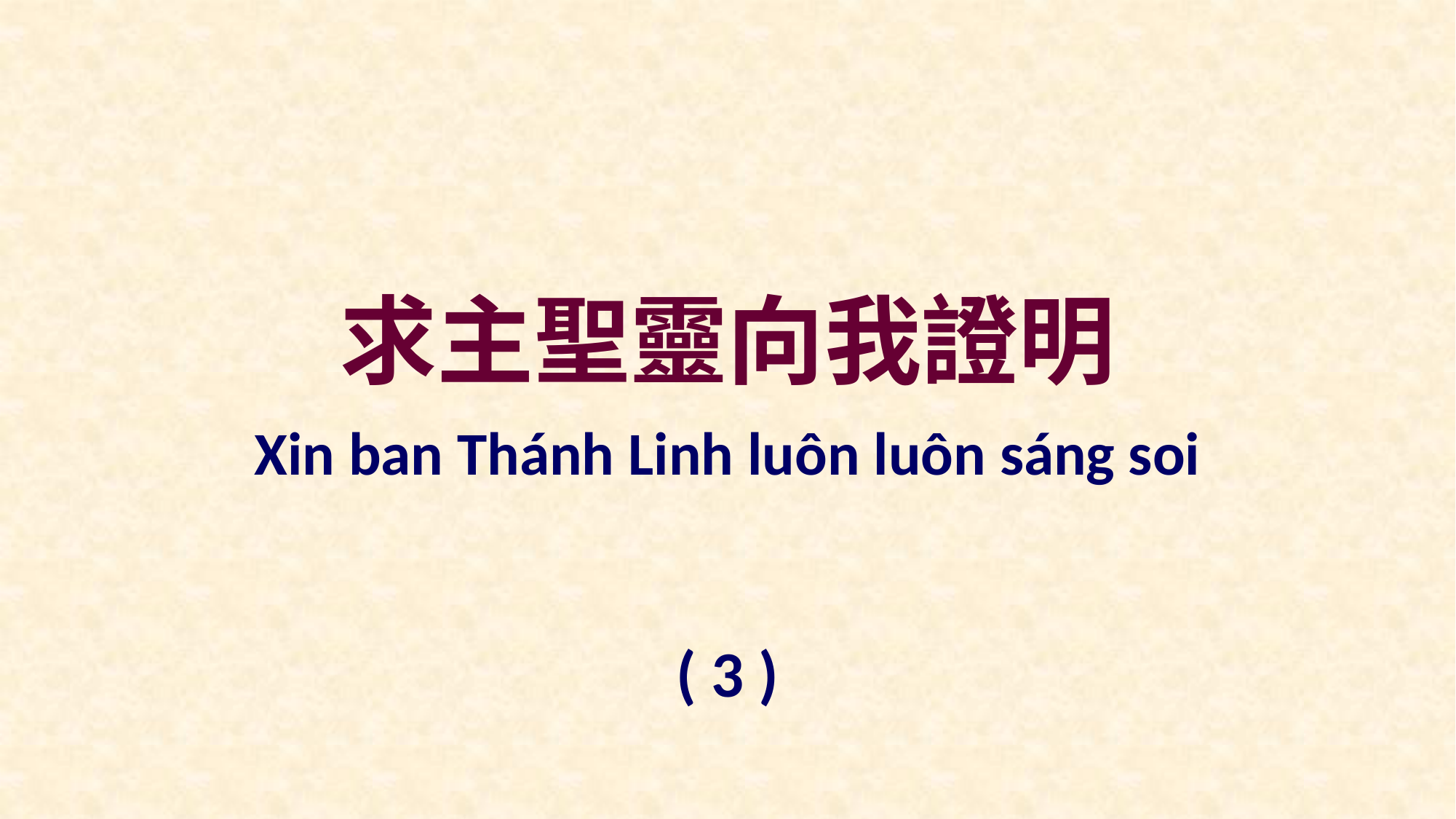

求主聖靈向我證明
Xin ban Thánh Linh luôn luôn sáng soi
( 3 )